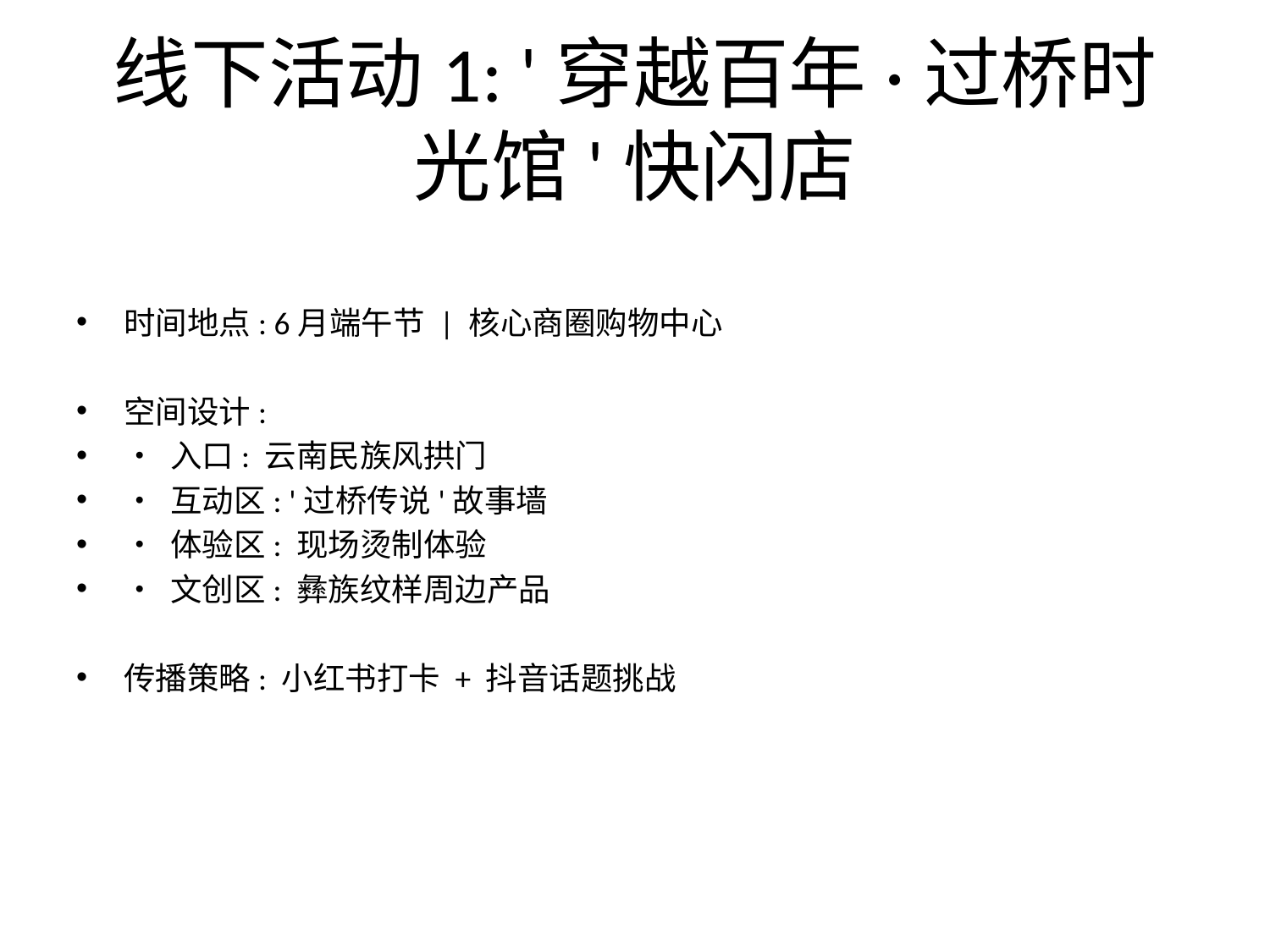

# 线下活动1: '穿越百年·过桥时光馆'快闪店

时间地点: 6月端午节 | 核心商圈购物中心

空间设计:
• 入口: 云南民族风拱门
• 互动区: '过桥传说'故事墙
• 体验区: 现场烫制体验
• 文创区: 彝族纹样周边产品

传播策略: 小红书打卡 + 抖音话题挑战